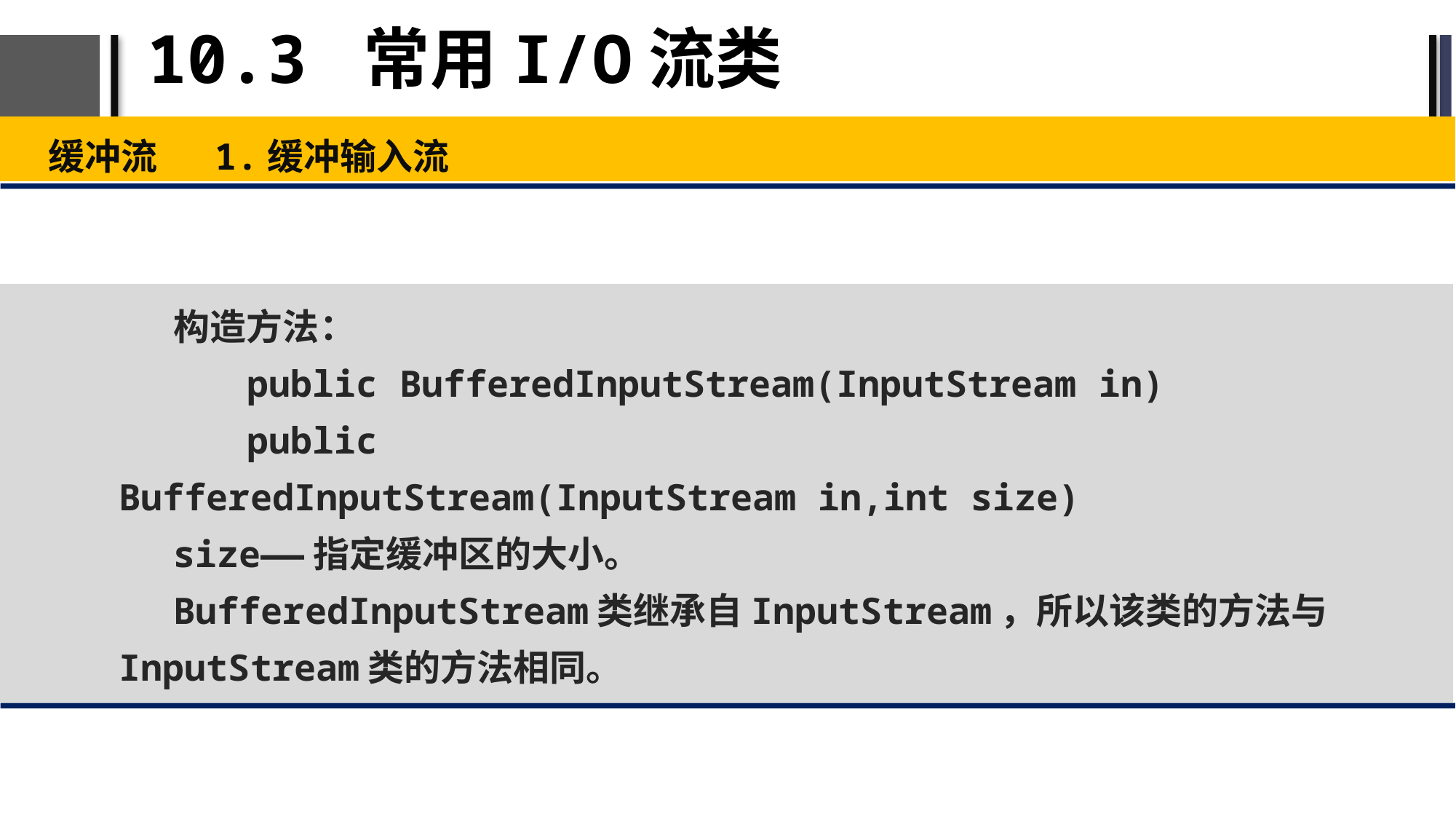

# 10.3 常用I/O流类

缓冲流      1.缓冲输入流

构造方法：
public BufferedInputStream(InputStream in)
public BufferedInputStream(InputStream in,int size)
size——指定缓冲区的大小。
BufferedInputStream类继承自InputStream，所以该类的方法与InputStream类的方法相同。